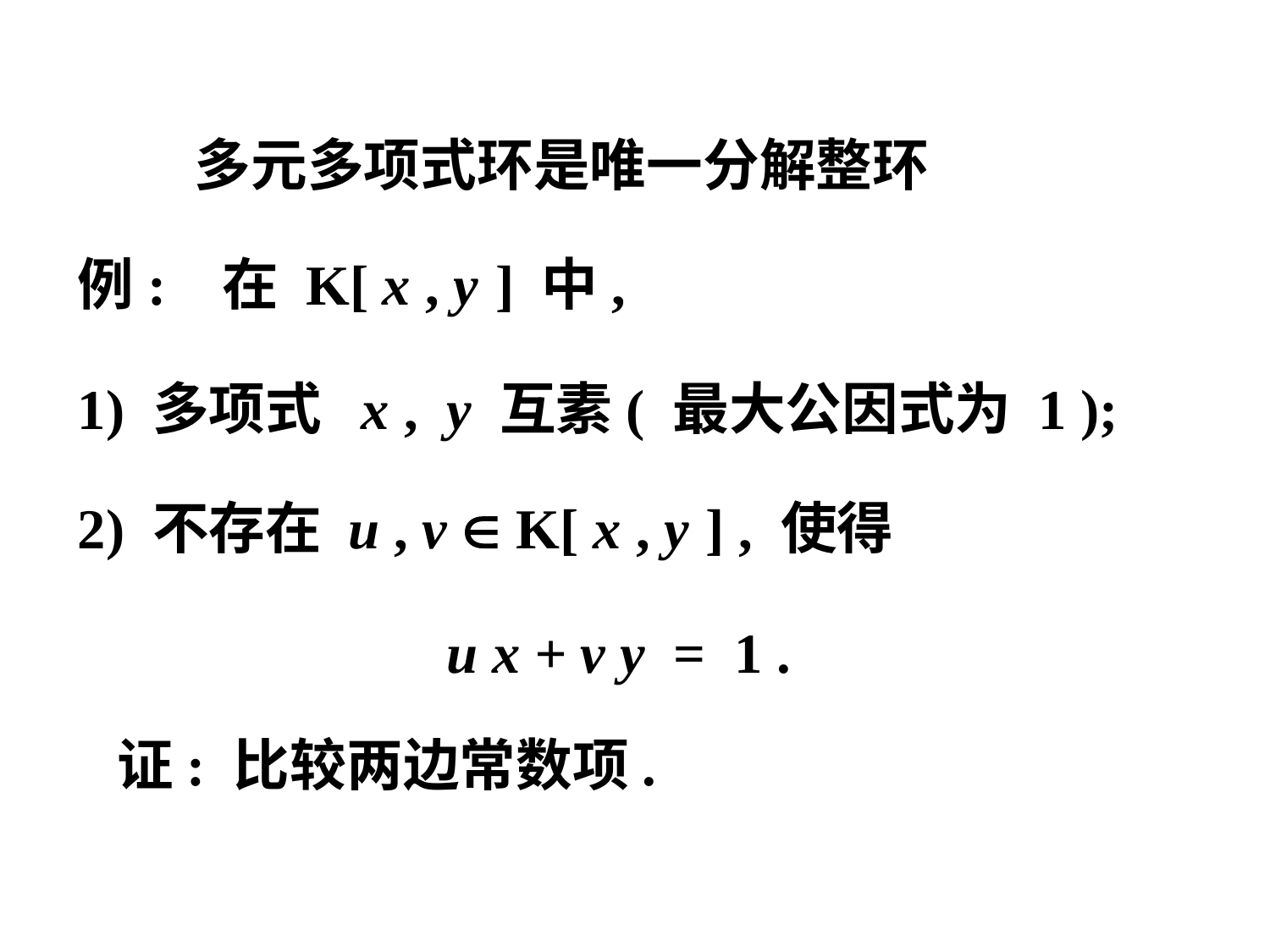

多元多项式环是唯一分解整环
例:   在 K[ x , y  ] 中,
1) 多项式  x ,  y 互素( 最大公因式为 1 );
2) 不存在 u , v ∈ K[ x , y  ] , 使得
                          u x + v y  =  1 .
  证: 比较两边常数项.